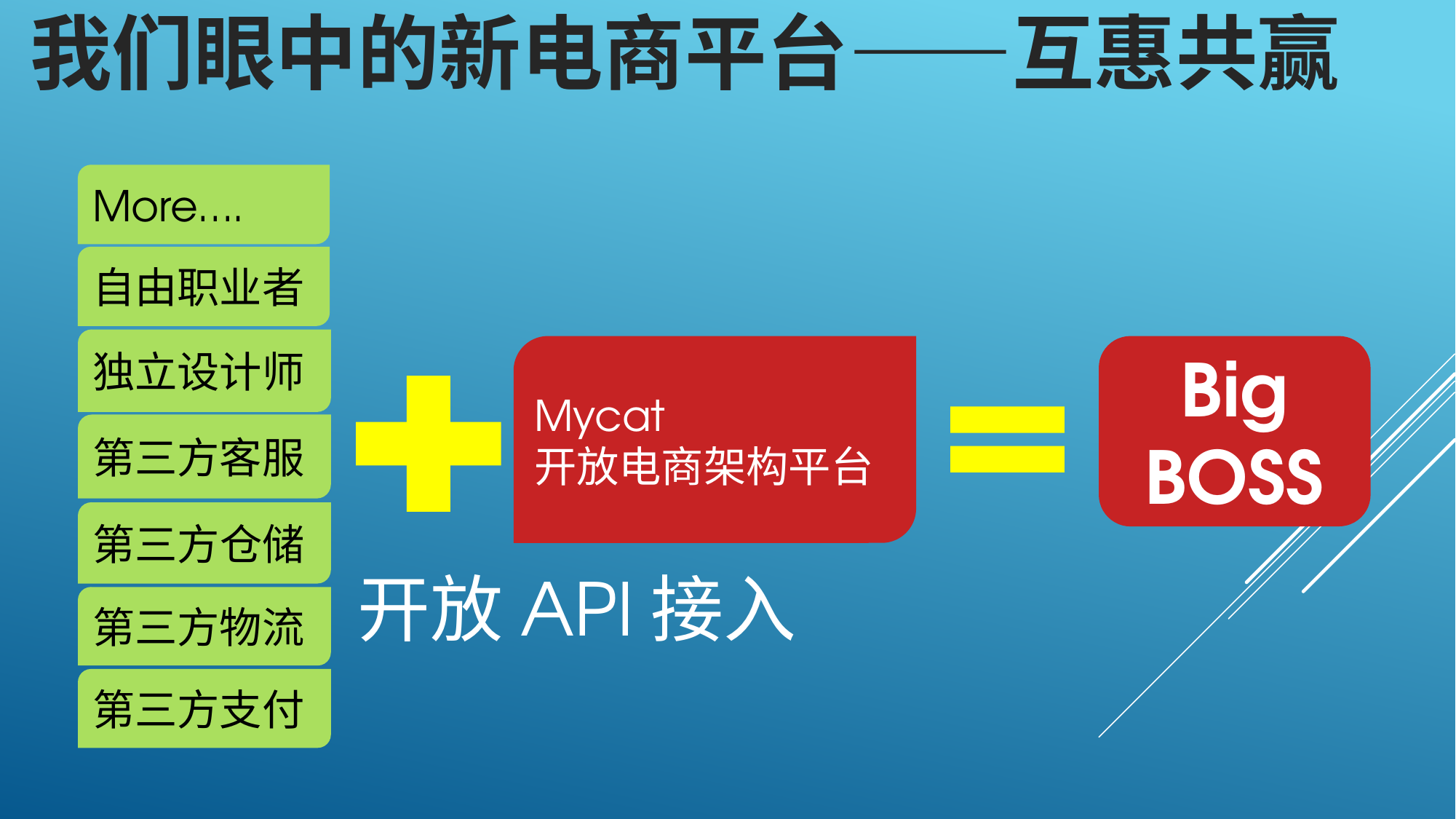

我们眼中的新电商平台——互惠共赢
More….
自由职业者
独立设计师
Mycat
开放电商架构平台
Big BOSS

第三方客服
第三方仓储
开放API接入
第三方物流
第三方支付